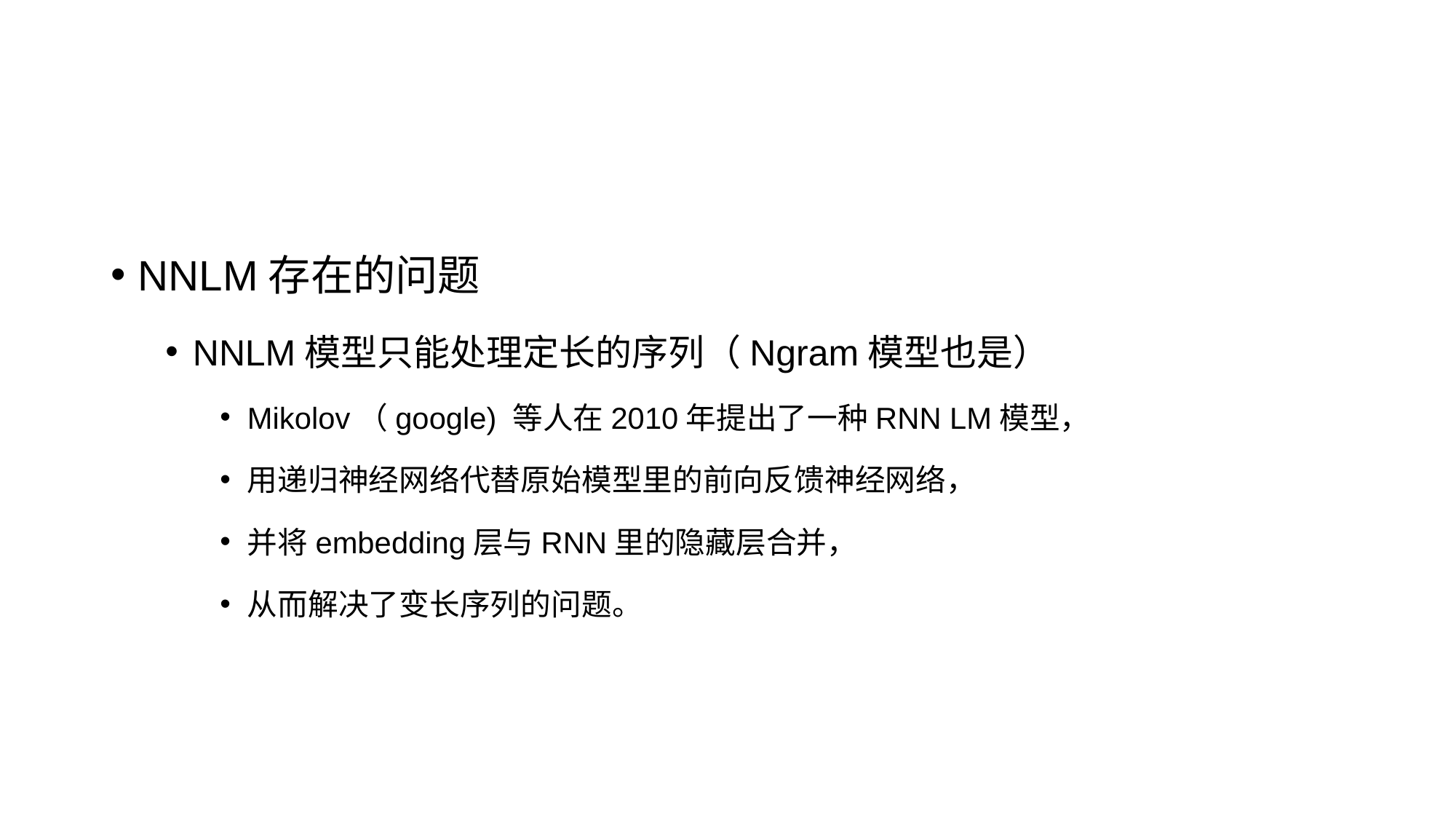

#
NNLM存在的问题
NNLM模型只能处理定长的序列（Ngram模型也是）
Mikolov（google) 等人在2010年提出了一种RNN LM模型，
用递归神经网络代替原始模型里的前向反馈神经网络，
并将embedding层与RNN里的隐藏层合并，
从而解决了变长序列的问题。